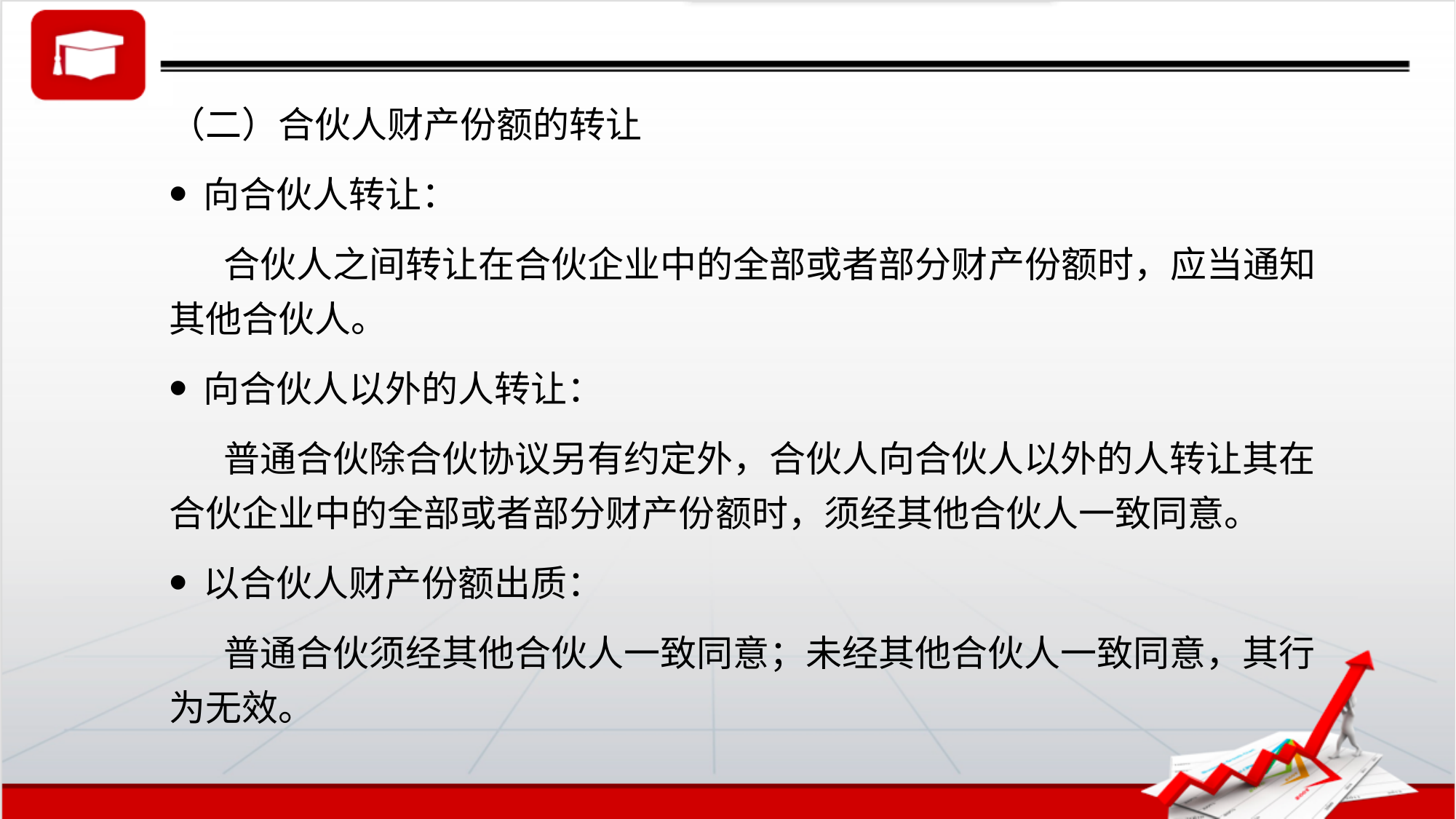

（二）合伙人财产份额的转让
向合伙人转让：
合伙人之间转让在合伙企业中的全部或者部分财产份额时，应当通知其他合伙人。
向合伙人以外的人转让：
普通合伙除合伙协议另有约定外，合伙人向合伙人以外的人转让其在合伙企业中的全部或者部分财产份额时，须经其他合伙人一致同意。
以合伙人财产份额出质：
普通合伙须经其他合伙人一致同意；未经其他合伙人一致同意，其行为无效。